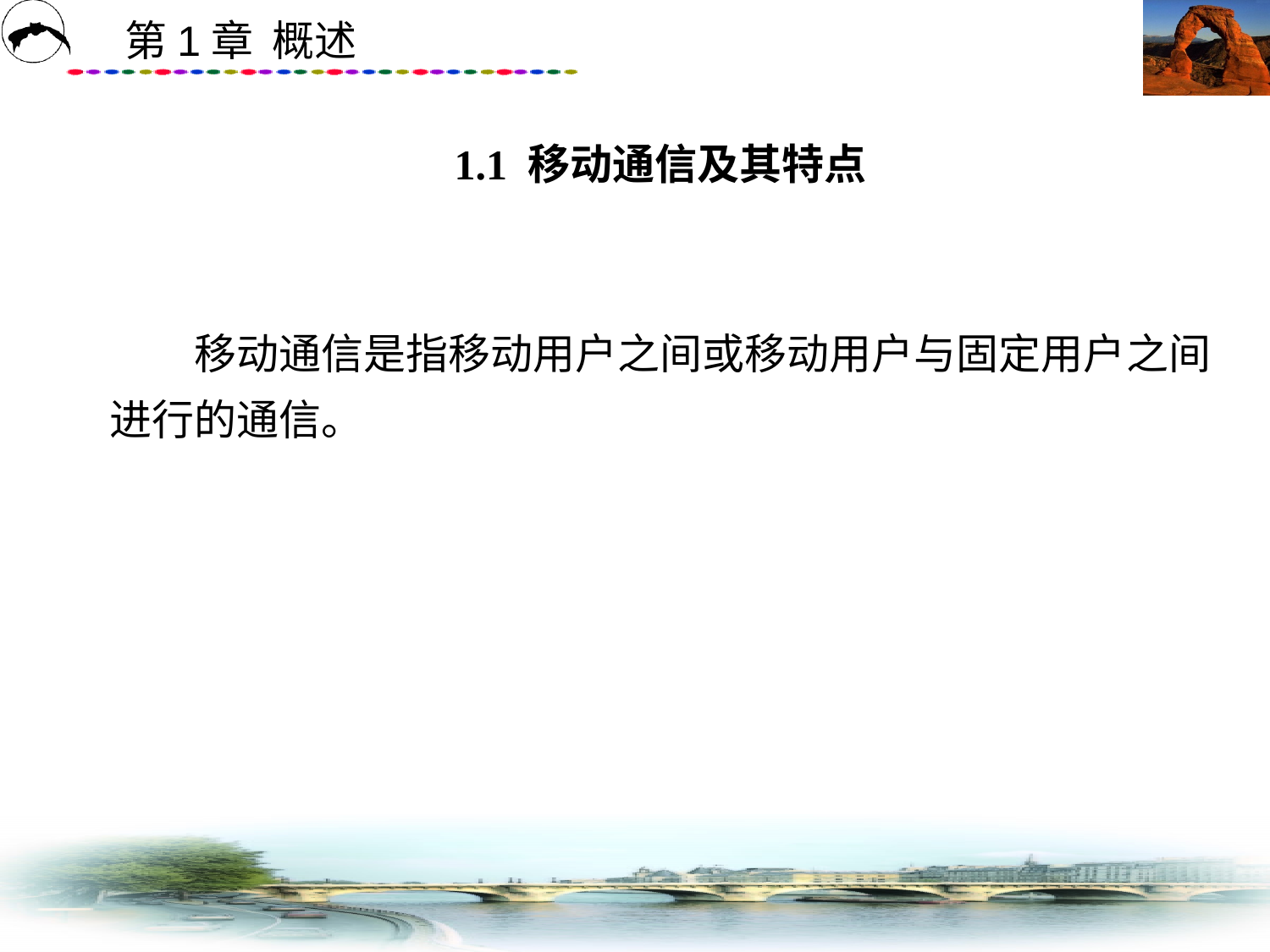

# 1.1 移动通信及其特点
　　移动通信是指移动用户之间或移动用户与固定用户之间进行的通信。